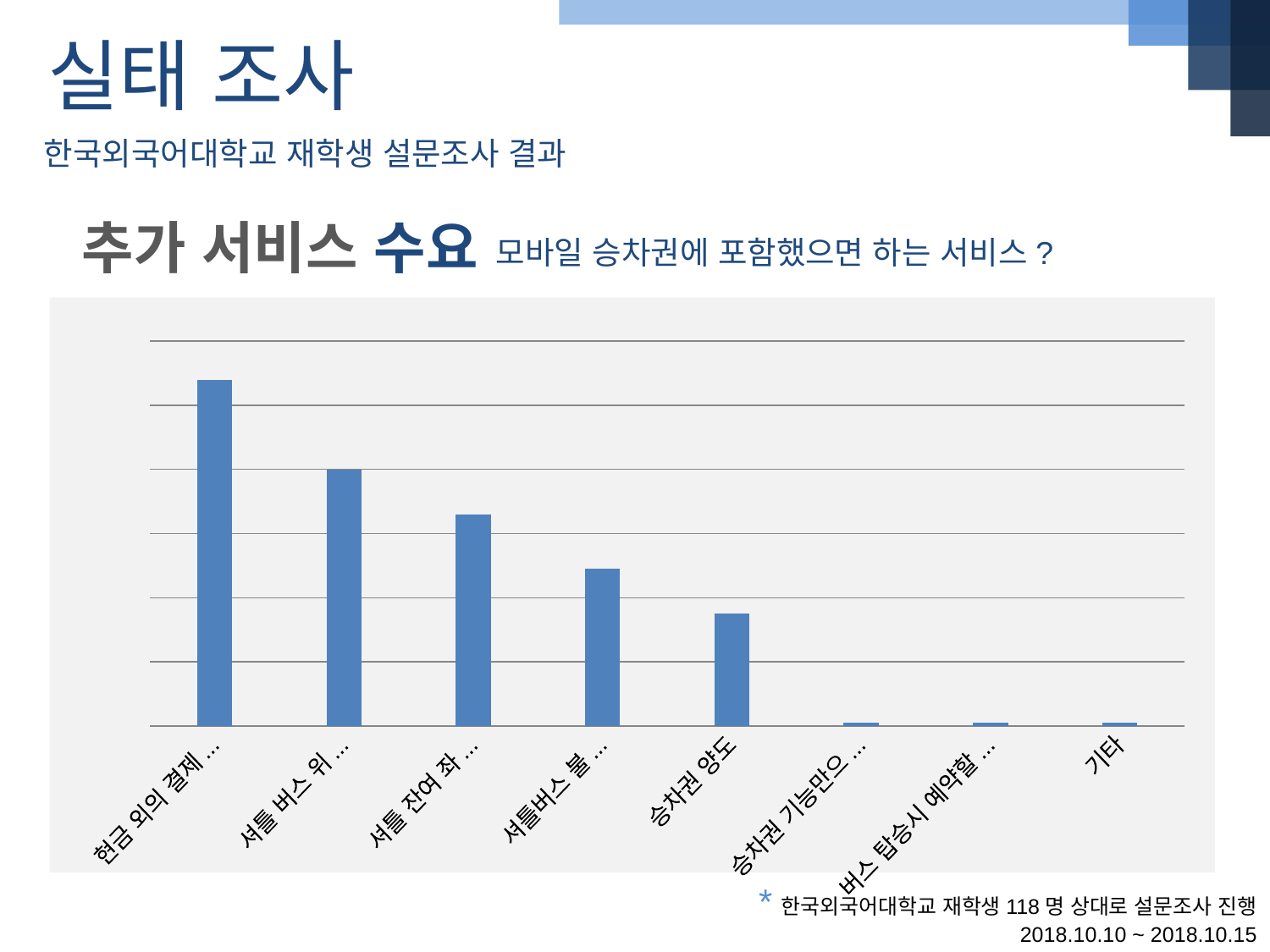

실태 조사
한국외국어대학교 재학생 설문조사 결과
추가 서비스 수요
모바일 승차권에 포함했으면 하는 서비스?

### Chart

| Category | 학생 수(명) |
|---|---|
| 현금 외의 결제 시스템 | 108.0 |
| 셔틀 버스 위치 추적 | 80.0 |
| 셔틀 잔여 좌석 확인 | 66.0 |
| 셔틀버스 불만 건의 | 49.0 |
| 승차권 양도 | 35.0 |
| 승차권 기능만으로 충분 | 1.0 |
| 버스 탑승시 예약할 수 있는 서비스 | 1.0 |
| 기타 | 1.0 |
*한국외국어대학교 재학생118명 상대로 설문조사 진행
2018.10.10 ~ 2018.10.15